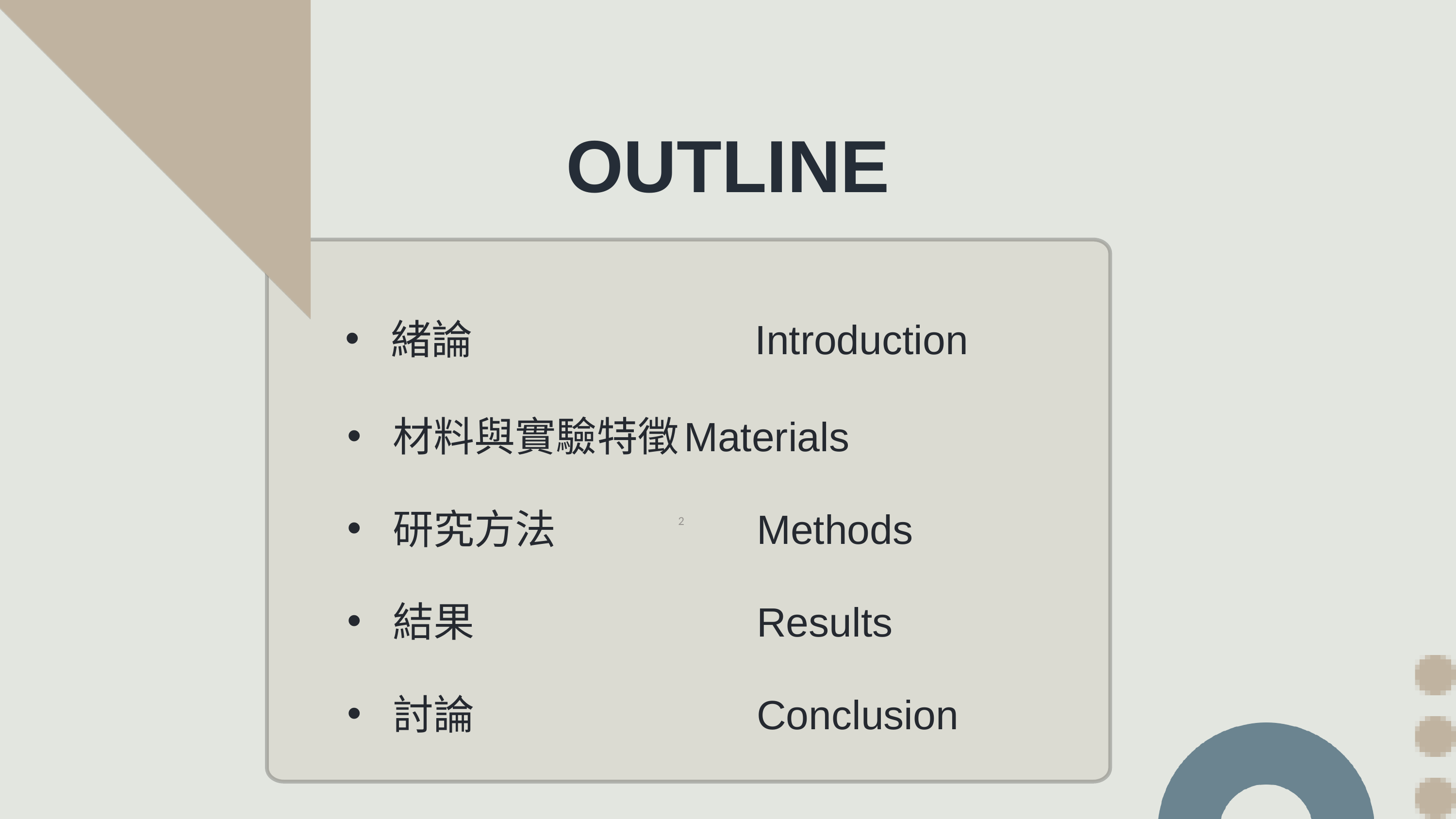

OUTLINE

緒論				Introduction
材料與實驗特徵	Materials
研究方法			Methods
結果				Results
討論				Conclusion

2